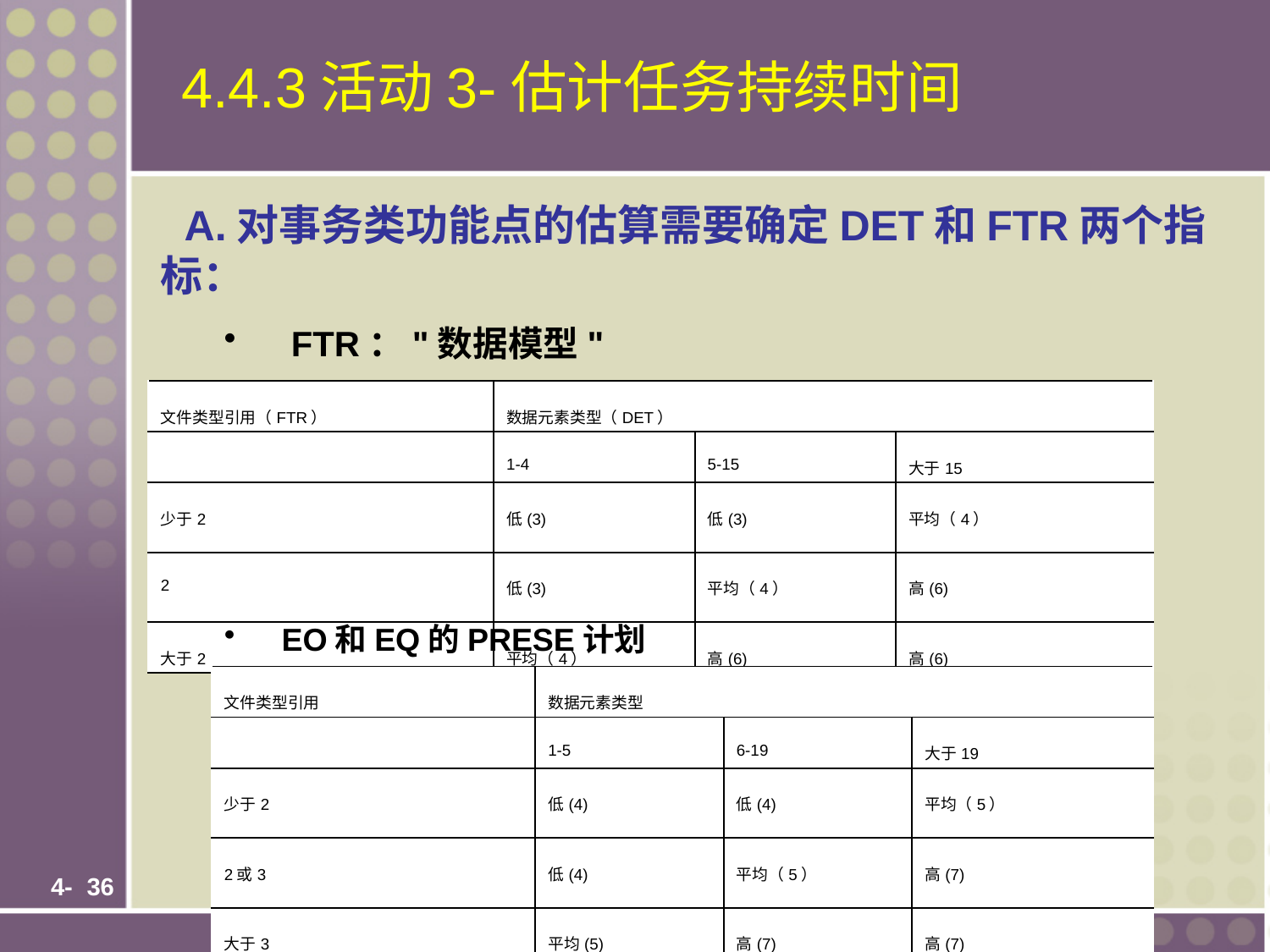

# 4.4.3活动3-估计任务持续时间
  A.对事务类功能点的估算需要确定DET和FTR两个指标：
  FTR："数据模型"
  不对。
| 文件类型引用（FTR） | 数据元素类型（DET） |  |  |
| --- | --- | --- | --- |
|  | 1-4 | 5-15 | 大于15 |
| 少于2 | 低(3) | 低(3) | 平均（4） |
| 2 | 低(3) | 平均（4） | 高(6) |
| 大于2 | 平均（4） | 高(6) | 高(6) |
  EO和EQ的PRESE计划
| 文件类型引用 | 数据元素类型 |  |  |
| --- | --- | --- | --- |
|  | 1-5 | 6-19 | 大于19 |
| 少于2 | 低(4) | 低(4) | 平均（5） |
| 2或3 | 低(4) | 平均（5） | 高(7) |
| 大于3 | 平均(5) | 高(7) | 高(7) |
  4-  36